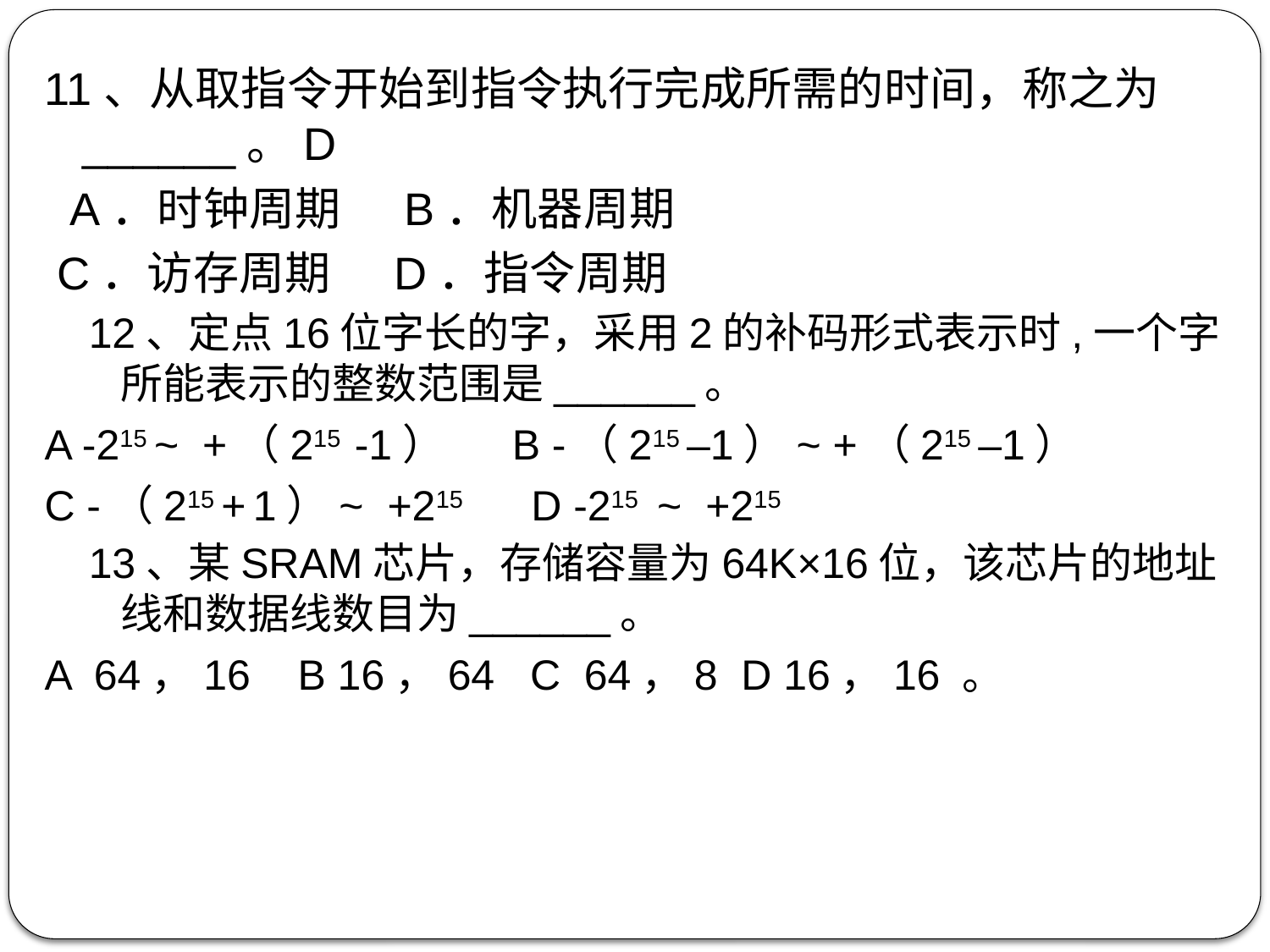

11、从取指令开始到指令执行完成所需的时间，称之为______。D
  A．时钟周期     B．机器周期
 C．访存周期     D．指令周期
12、定点16位字长的字，采用2的补码形式表示时,一个字所能表示的整数范围是______。
A -215 ~  +（215  -1）      B -（215 –1）~ +（215 –1）
C -（215 + 1）~  +215          D -215  ~  +215
13、某SRAM芯片，存储容量为64K×16位，该芯片的地址线和数据线数目为______。
A  64，16    B 16，64   C  64，8  D 16，16 。